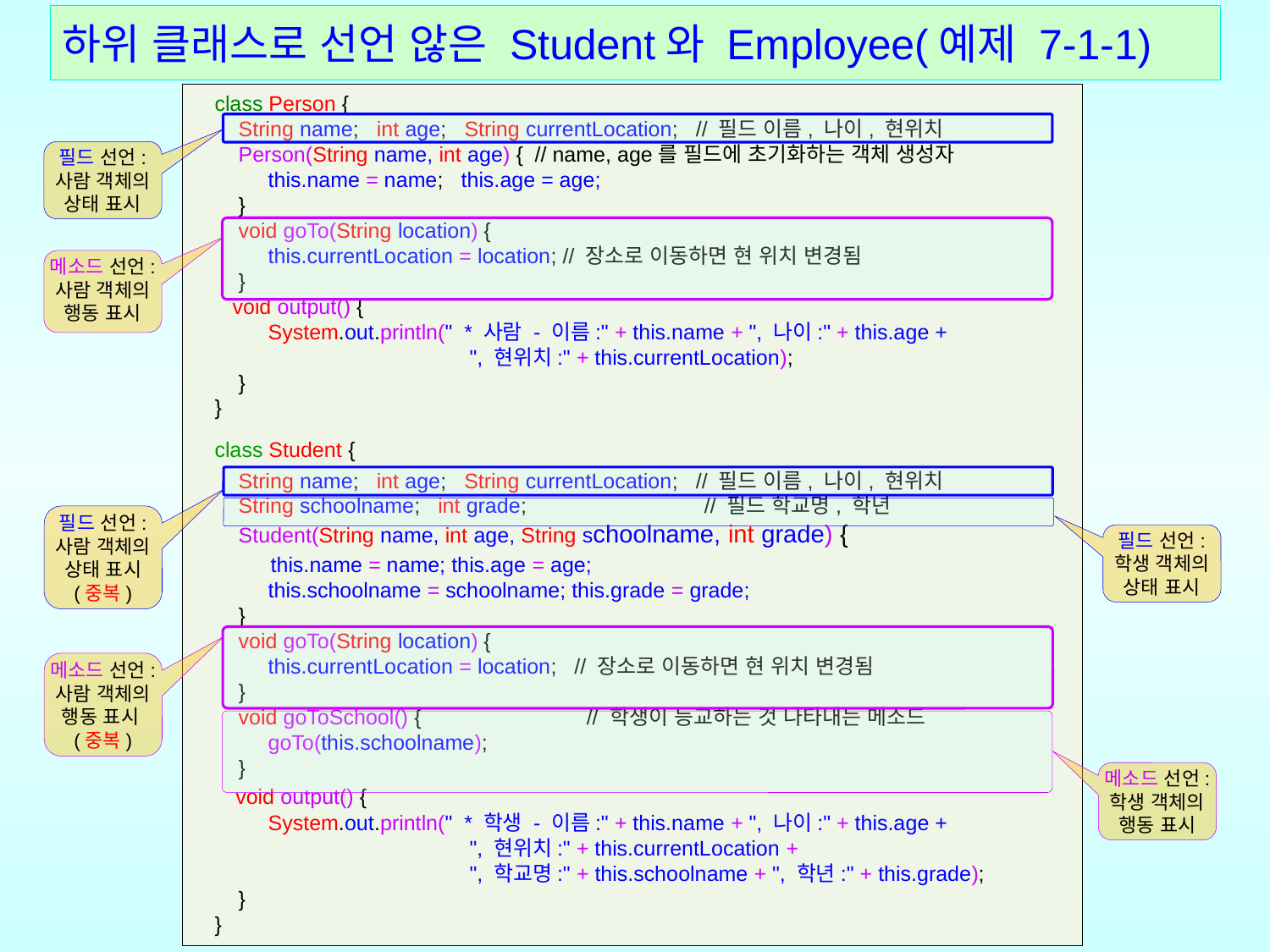

# 하위 클래스로 선언 않은 Student와 Employee(예제 7-1-1)
class Person {
    String name;   int age;   String currentLocation;   // 필드 이름, 나이, 현위치
    Person(String name, int age) {  // name, age를 필드에 초기화하는 객체 생성자
         this.name = name;   this.age = age;
    }
    void goTo(String location) {
         this.currentLocation = location; // 장소로 이동하면 현 위치 변경됨
    }
   void output() {
         System.out.println("  * 사람 - 이름:" + this.name + ", 나이:" + this.age +
                                           ", 현위치:" + this.currentLocation);
    }
}

class Student {
    String name;   int age;   String currentLocation;   // 필드 이름, 나이, 현위치
    String schoolname;   int grade;                              // 필드 학교명, 학년
    Student(String name, int age, String schoolname, int grade) {
        this.name = name; this.age = age;
         this.schoolname = schoolname; this.grade = grade;
    }
    void goTo(String location) {
         this.currentLocation = location;   // 장소로 이동하면 현 위치 변경됨
    }
    void goToSchool() {                            // 학생이 등교하는 것 나타내는 메소드
         goTo(this.schoolname);
    }
   void output() {
         System.out.println("  * 학생 - 이름:" + this.name + ", 나이:" + this.age +
                                           ", 현위치:" + this.currentLocation +
                                           ", 학교명:" + this.schoolname + ", 학년:" + this.grade);
    }
}

필드 선언:
사람 객체의 상태 표시

메소드 선언:
사람 객체의 행동 표시

필드 선언:
사람 객체의 상태 표시
(중복)
필드 선언:
학생 객체의 상태 표시

메소드 선언:
사람 객체의 행동 표시
(중복)

메소드 선언:
학생 객체의 행동 표시